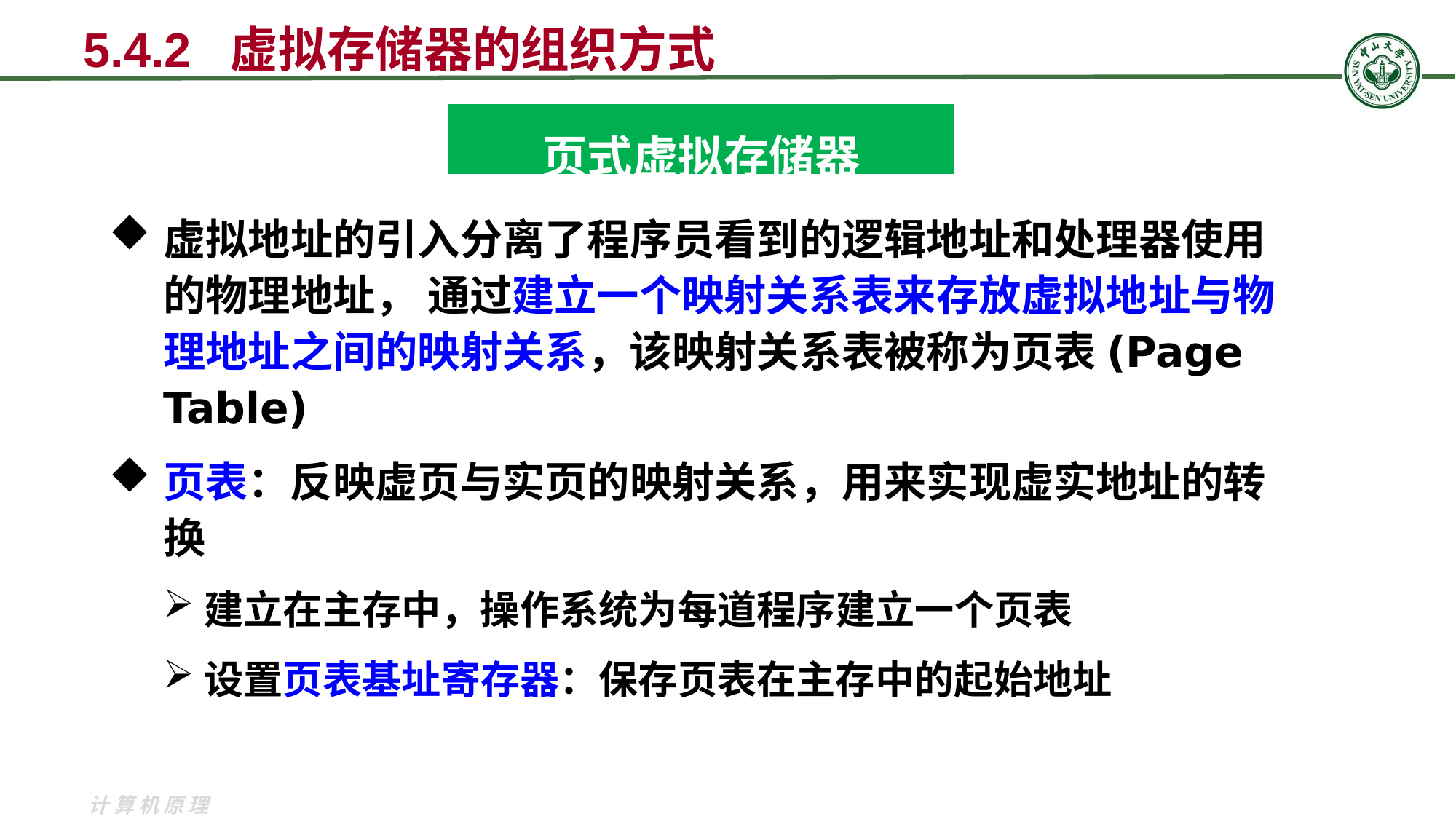

5.4.2  虚拟存储器的组织方式
页式虚拟存储器
虚拟地址的引入分离了程序员看到的逻辑地址和处理器使用的物理地址， 通过建立一个映射关系表来存放虚拟地址与物理地址之间的映射关系，该映射关系表被称为页表(Page Table)
页表：反映虚页与实页的映射关系，用来实现虚实地址的转换
建立在主存中，操作系统为每道程序建立一个页表
设置页表基址寄存器：保存页表在主存中的起始地址